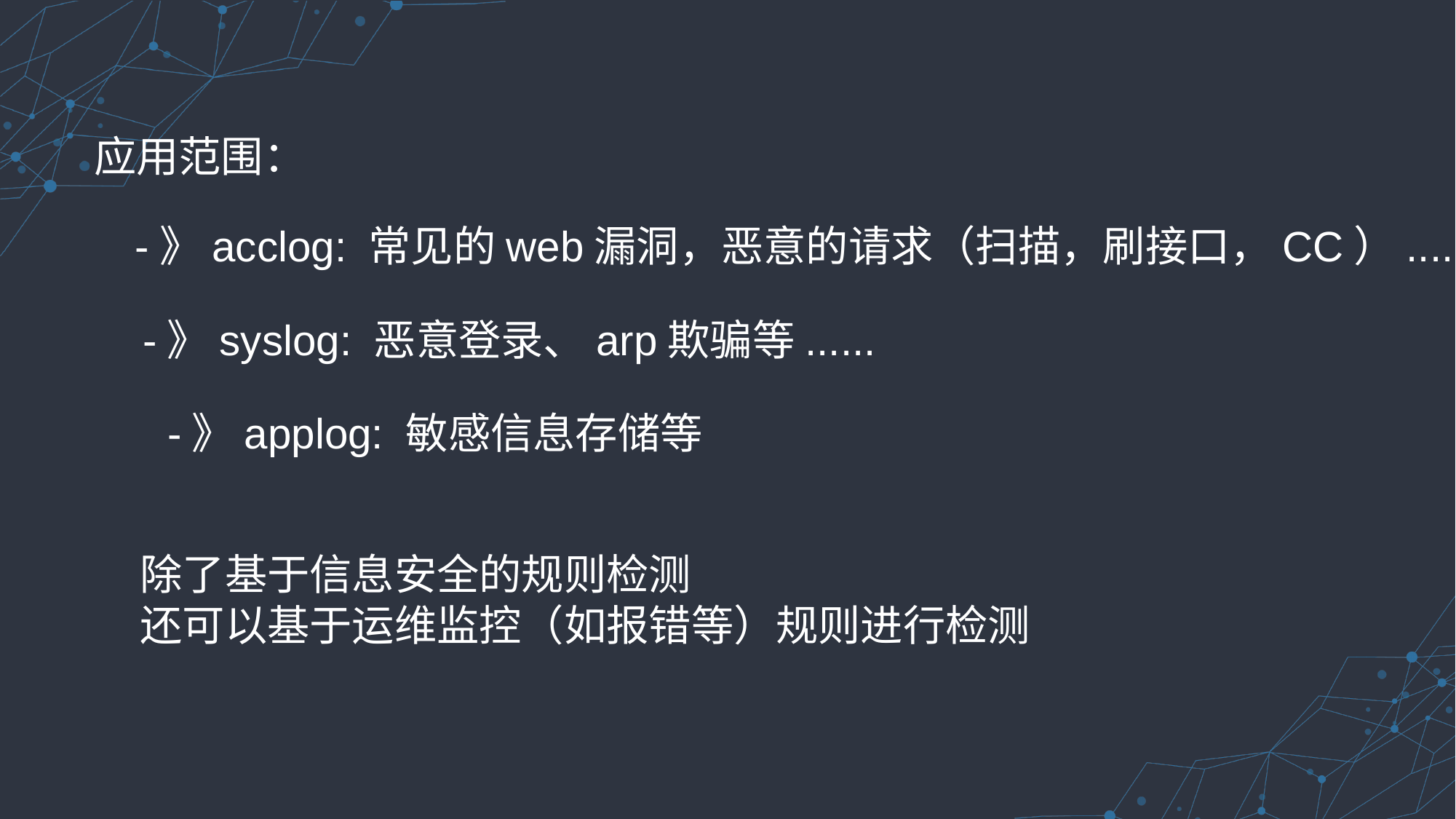

应用范围：
-》acclog: 常见的web漏洞，恶意的请求（扫描，刷接口，CC）.....
-》syslog: 恶意登录、arp欺骗等......
-》applog: 敏感信息存储等
除了基于信息安全的规则检测
还可以基于运维监控（如报错等）规则进行检测